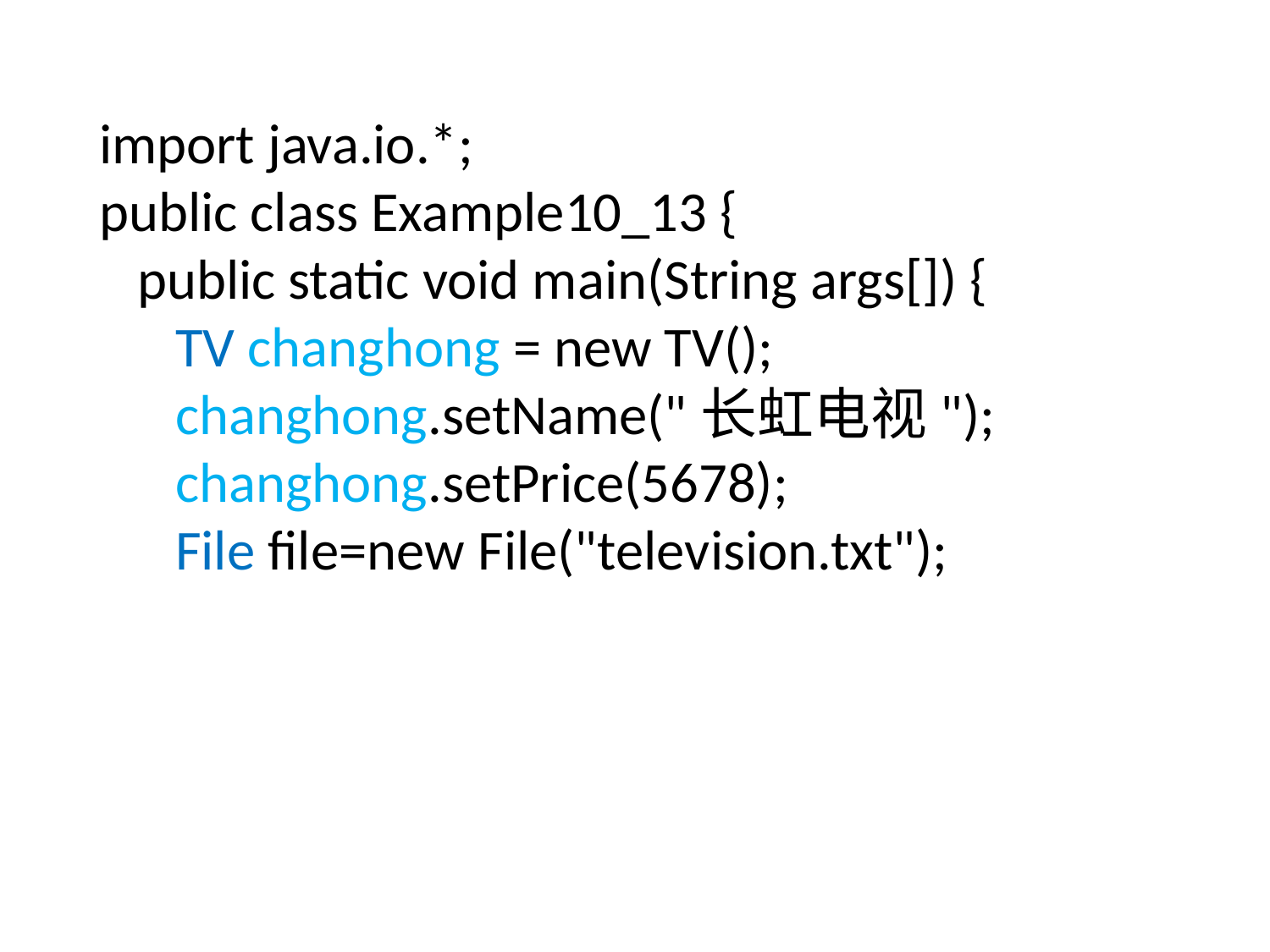

import java.io.*;
public class Example10_13 {
   public static void main(String args[]) {
      TV changhong = new TV();
      changhong.setName("长虹电视");
      changhong.setPrice(5678);
      File file=new File("television.txt");